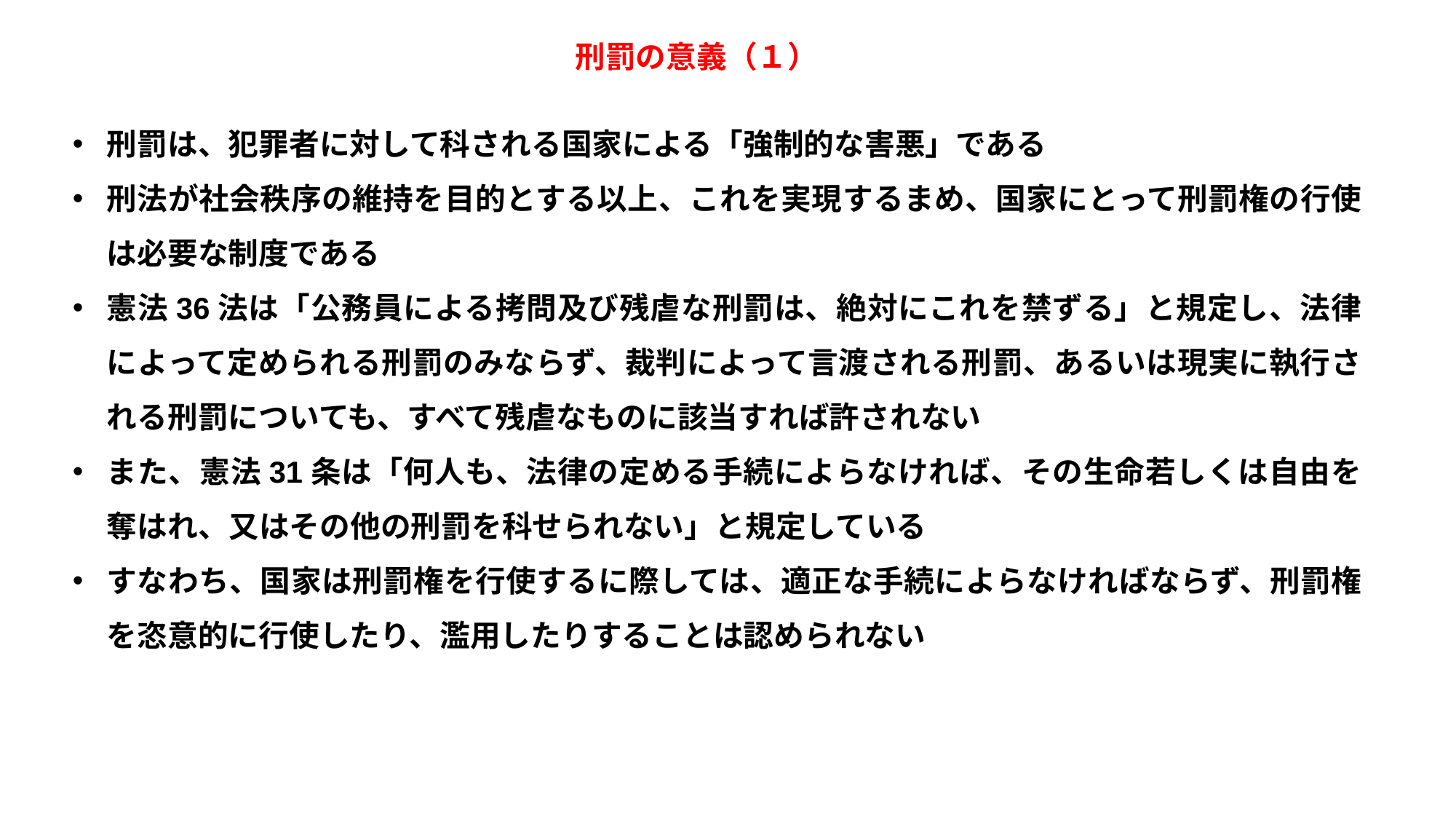

刑罰の意義（１）
刑罰は、犯罪者に対して科される国家による「強制的な害悪」である
刑法が社会秩序の維持を目的とする以上、これを実現するまめ、国家にとって刑罰権の行使は必要な制度である
憲法36法は「公務員による拷問及び残虐な刑罰は、絶対にこれを禁ずる」と規定し、法律によって定められる刑罰のみならず、裁判によって言渡される刑罰、あるいは現実に執行される刑罰についても、すべて残虐なものに該当すれば許されない
また、憲法31条は「何人も、法律の定める手続によらなければ、その生命若しくは自由を奪はれ、又はその他の刑罰を科せられない」と規定している
すなわち、国家は刑罰権を行使するに際しては、適正な手続によらなければならず、刑罰権を恣意的に行使したり、濫用したりすることは認められない